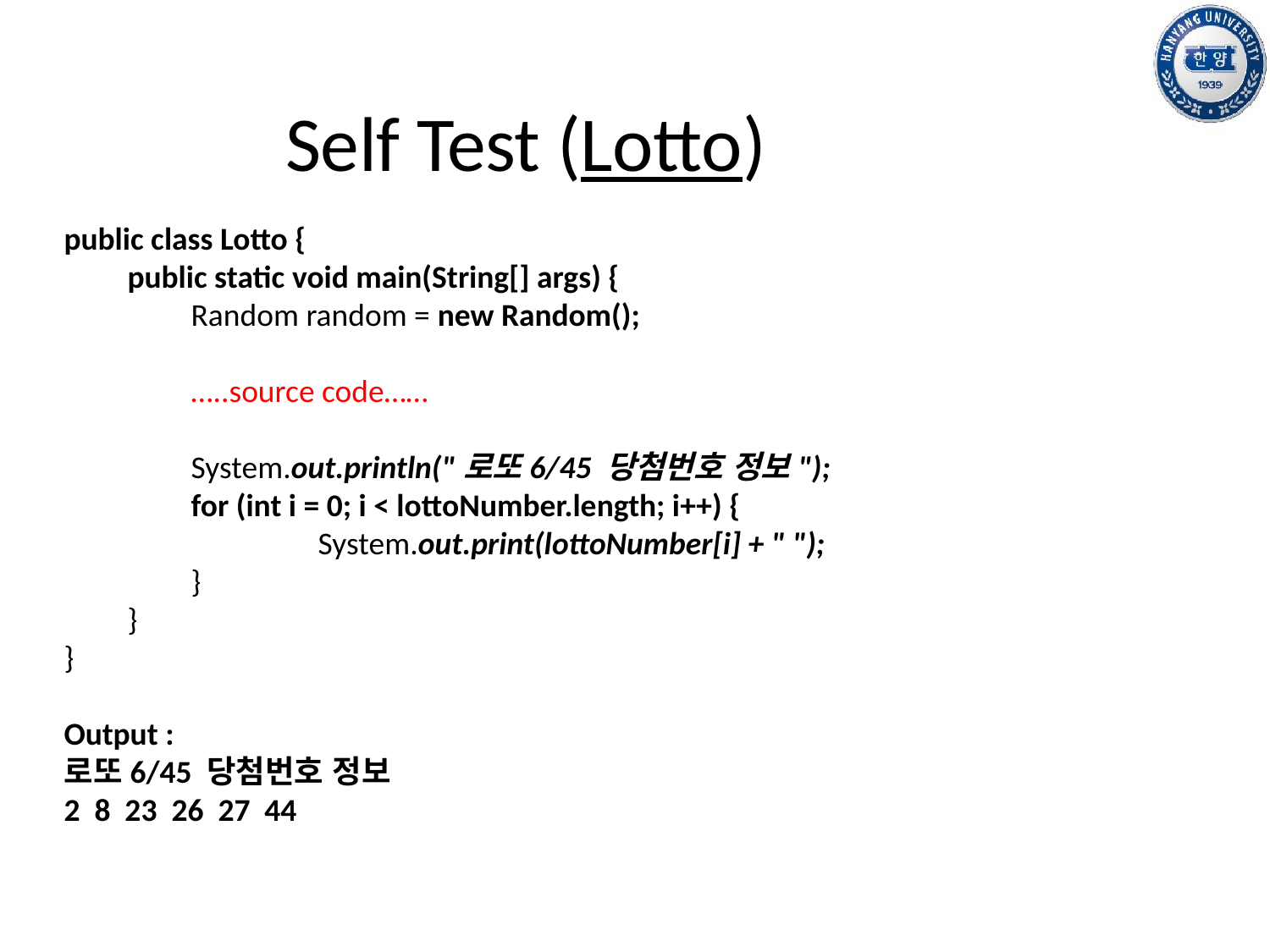

# Self Test (Lotto)
public class Lotto {
public static void main(String[] args) {
Random random = new Random();

…..source code……

System.out.println("로또6/45 당첨번호 정보");
for (int i = 0; i < lottoNumber.length; i++) {
	System.out.print(lottoNumber[i] + " ");
}
}
}

Output :
로또6/45 당첨번호 정보
2  8  23  26  27  44